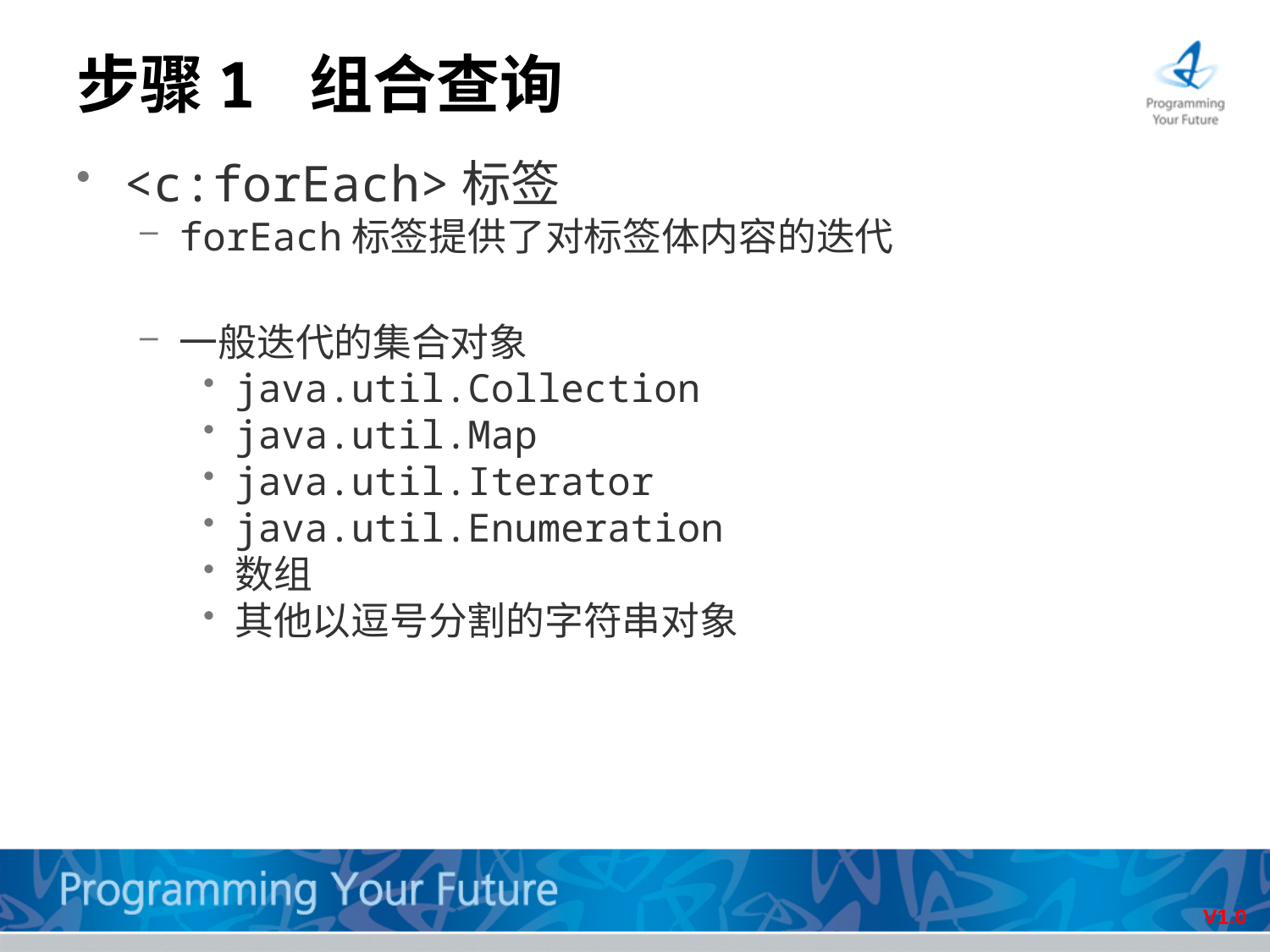

# 步骤1 组合查询
<c:forEach>标签
forEach标签提供了对标签体内容的迭代

一般迭代的集合对象
java.util.Collection
java.util.Map
java.util.Iterator
java.util.Enumeration
数组
其他以逗号分割的字符串对象